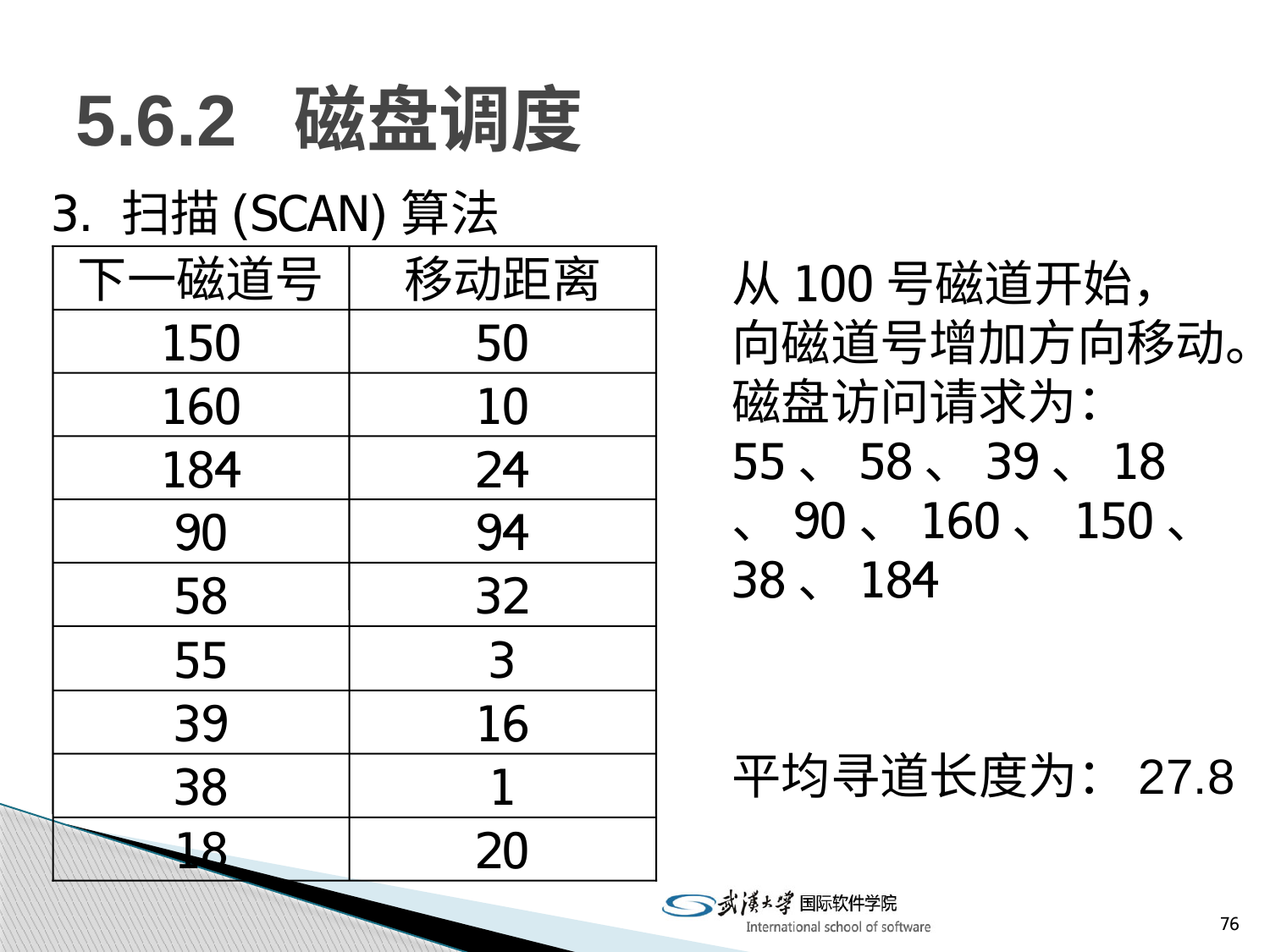

# 5.6.2  磁盘调度
3. 扫描(SCAN)算法
下一磁道号

移动距离

从100号磁道开始，向磁道号增加方向移动。磁盘访问请求为：55、58、39、18、90、160、150、38、184
150

50
160

10
184

24
90

94
58

32
55

3
39

16
平均寻道长度为：27.8
38

1
18

20

76